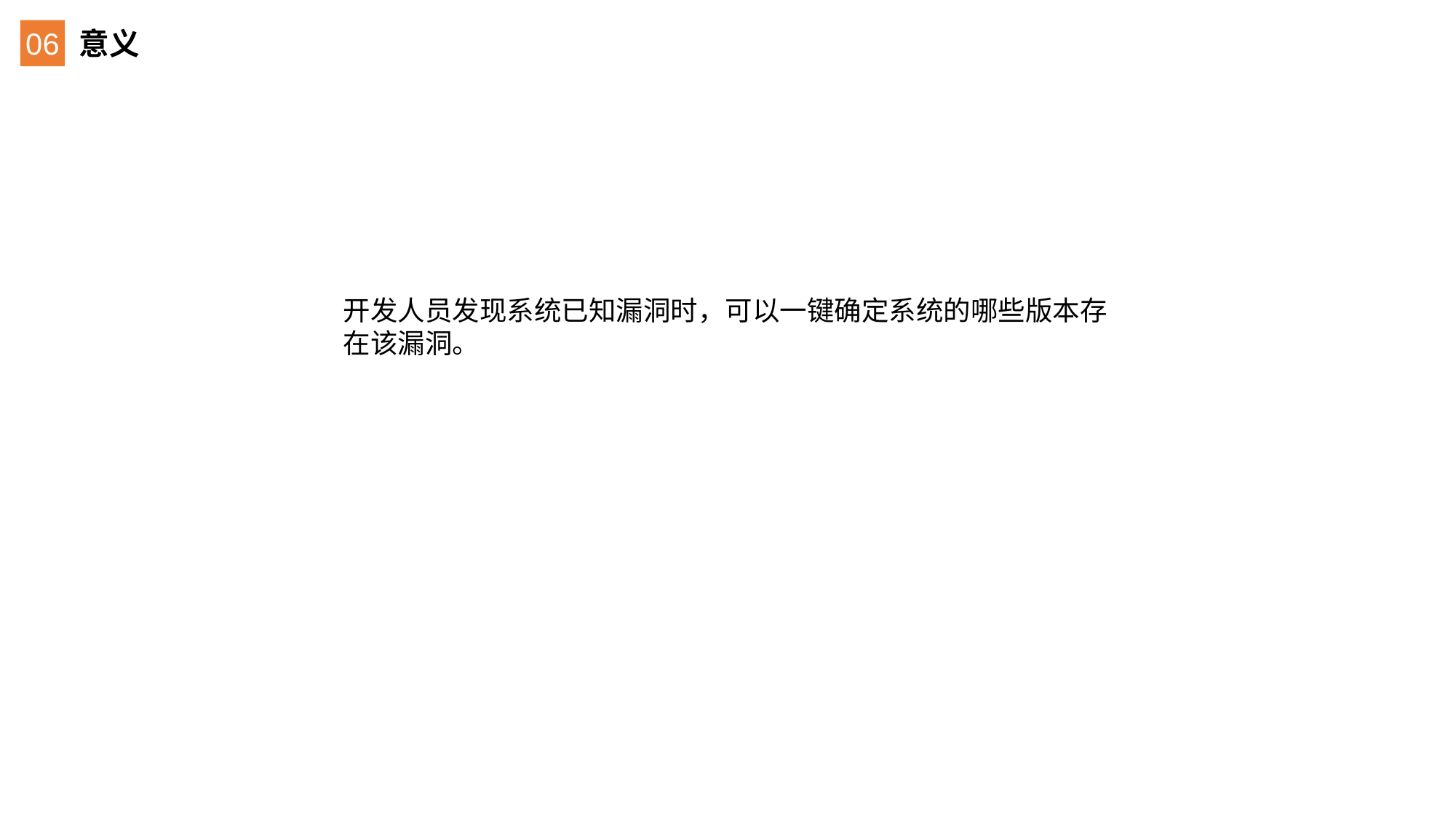

意义
06

开发人员发现系统已知漏洞时，可以一键确定系统的哪些版本存在该漏洞。